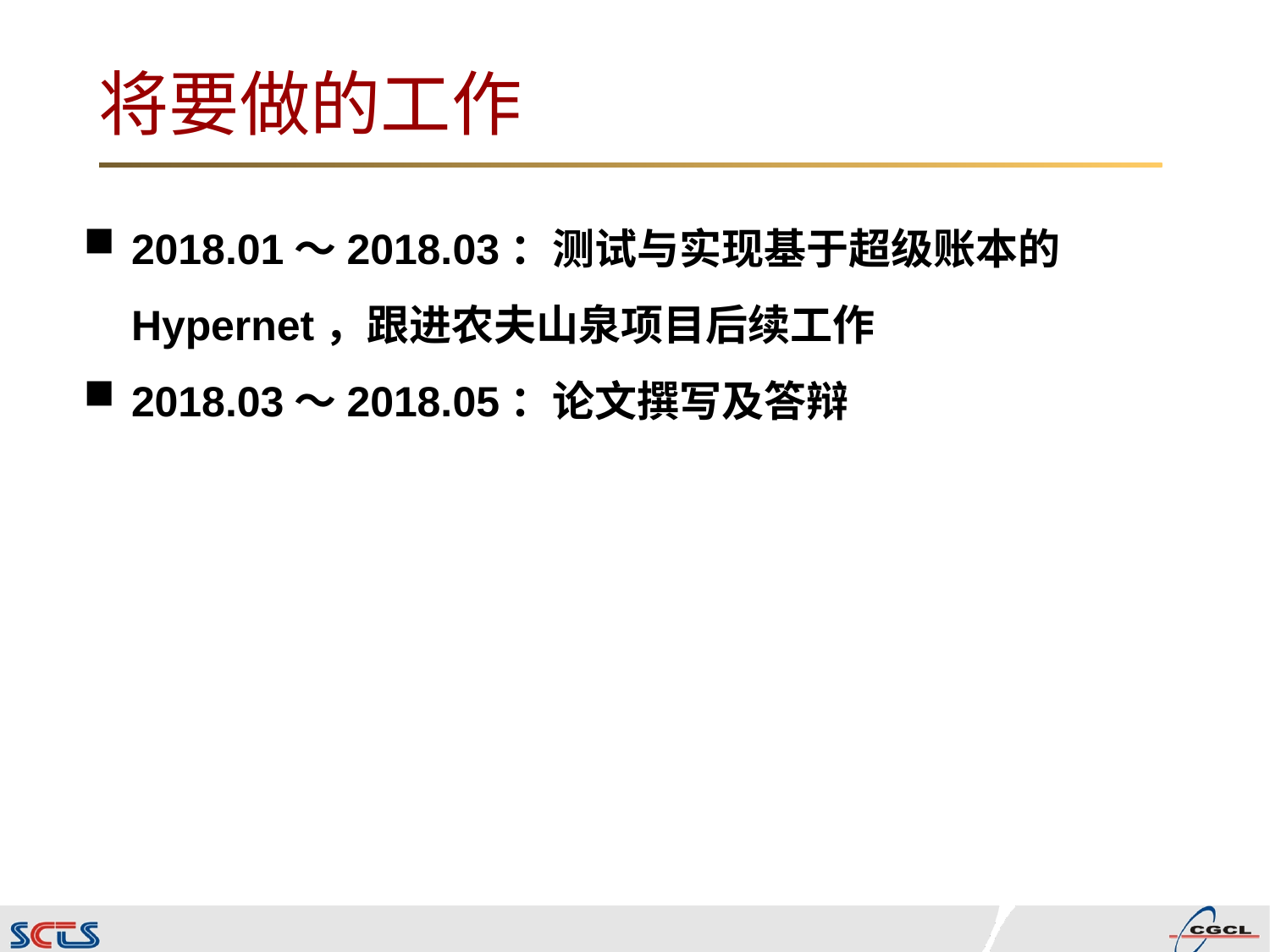

将要做的工作
2018.01～2018.03：测试与实现基于超级账本的Hypernet，跟进农夫山泉项目后续工作
2018.03～2018.05：论文撰写及答辩